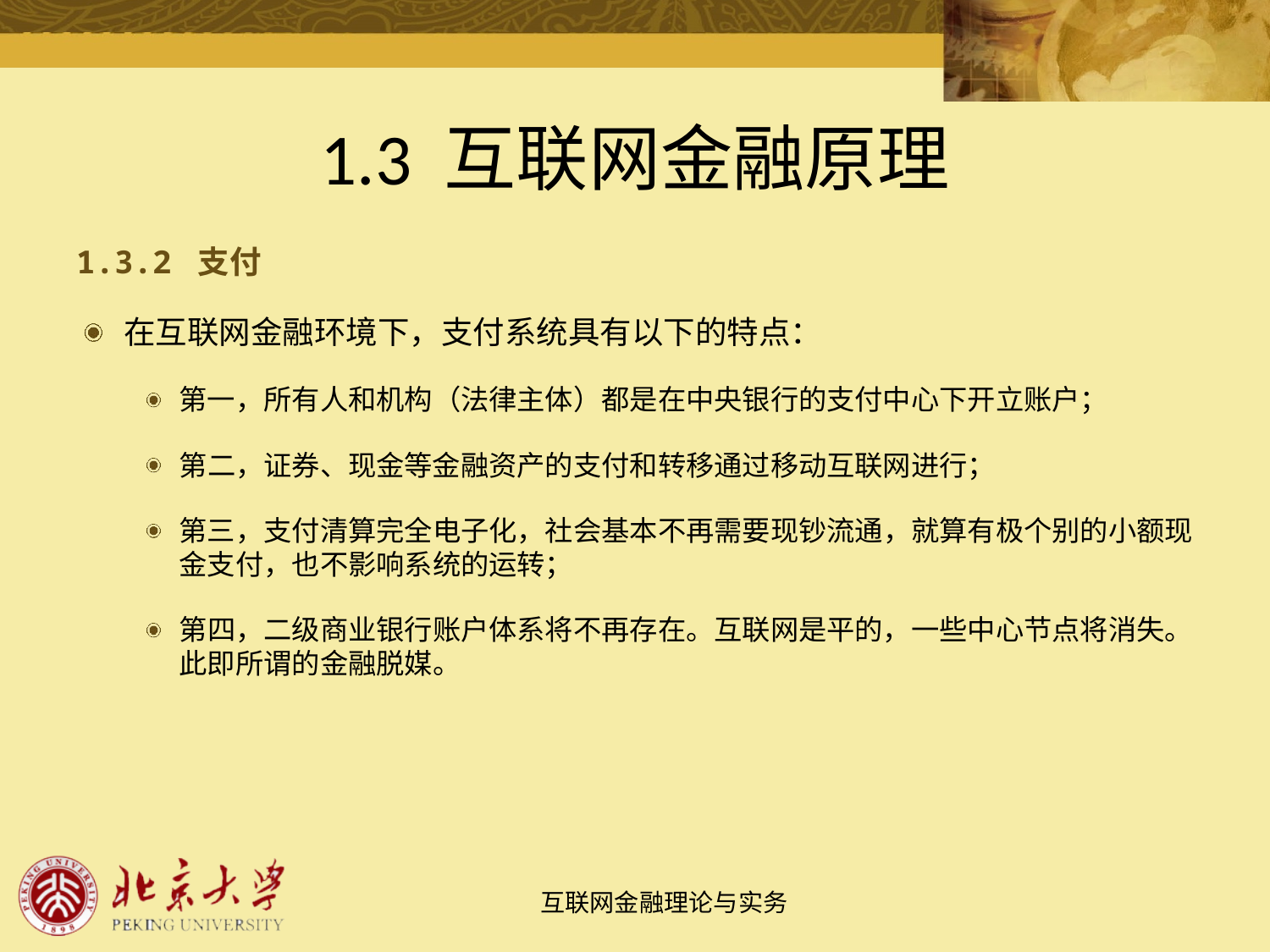

# 1.3 互联网金融原理
1.3.2 支付
在互联网金融环境下，支付系统具有以下的特点：
第一，所有人和机构（法律主体）都是在中央银行的支付中心下开立账户；
第二，证券、现金等金融资产的支付和转移通过移动互联网进行；
第三，支付清算完全电子化，社会基本不再需要现钞流通，就算有极个别的小额现金支付，也不影响系统的运转；
第四，二级商业银行账户体系将不再存在。互联网是平的，一些中心节点将消失。此即所谓的金融脱媒。